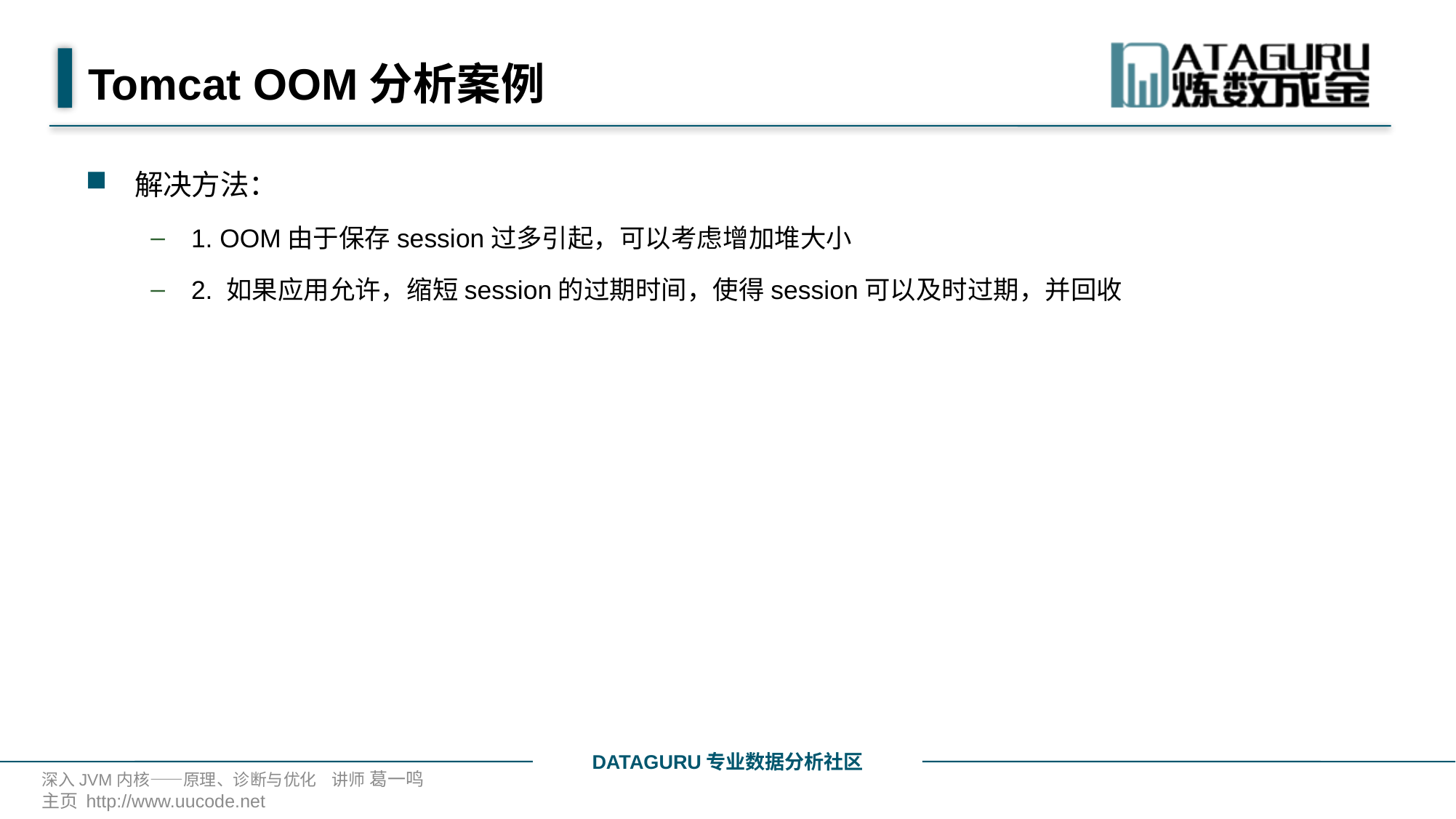

# Tomcat OOM分析案例
解决方法：
1. OOM由于保存session过多引起，可以考虑增加堆大小
2. 如果应用允许，缩短session的过期时间，使得session可以及时过期，并回收